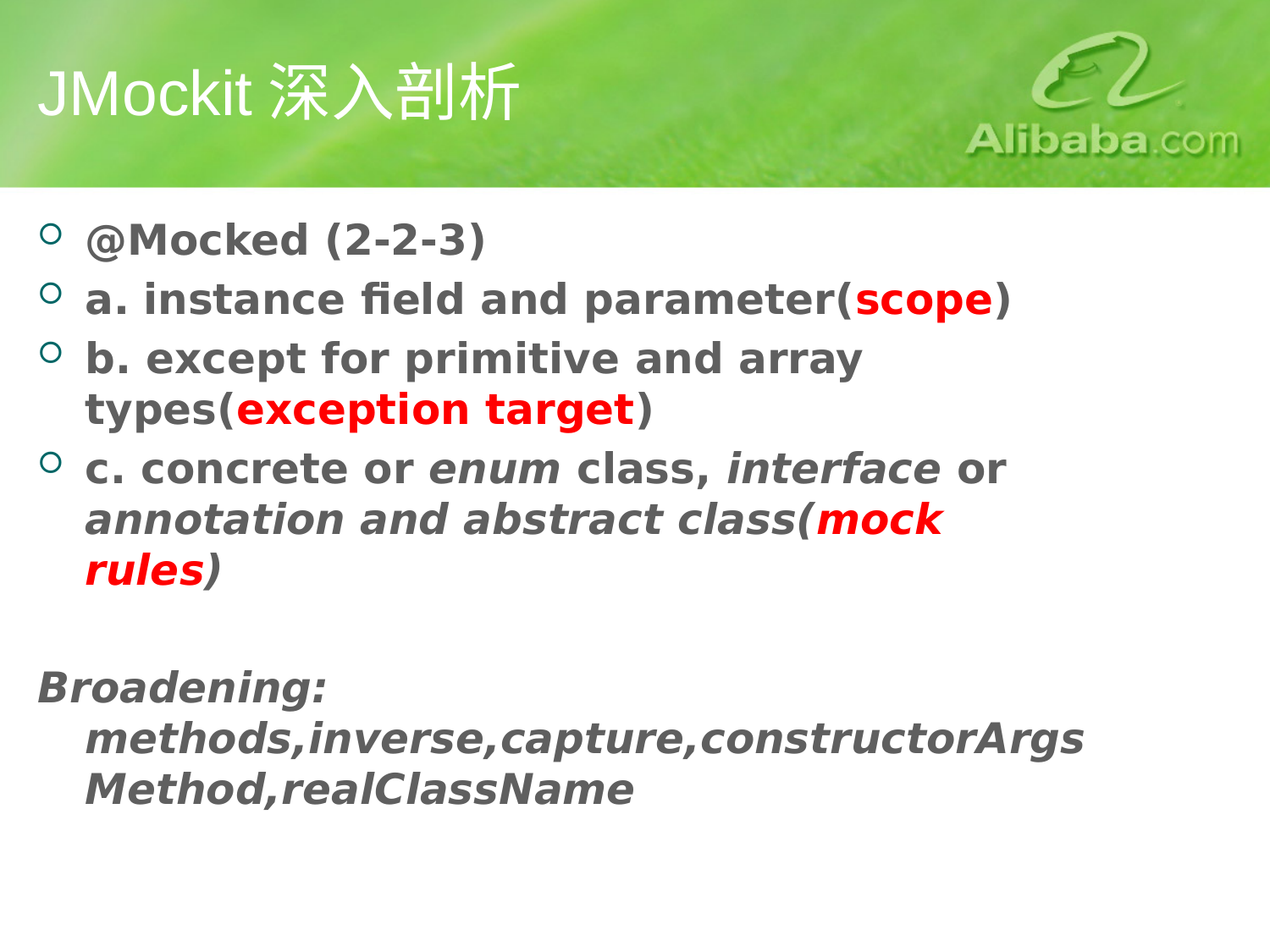

# JMockit深入剖析
@Mocked (2-2-3)
a. instance field and parameter(scope)
b. except for primitive and array types(exception target)
c. concrete or enum class, interface or annotation and abstract class(mock rules)

Broadening: methods,inverse,capture,constructorArgsMethod,realClassName